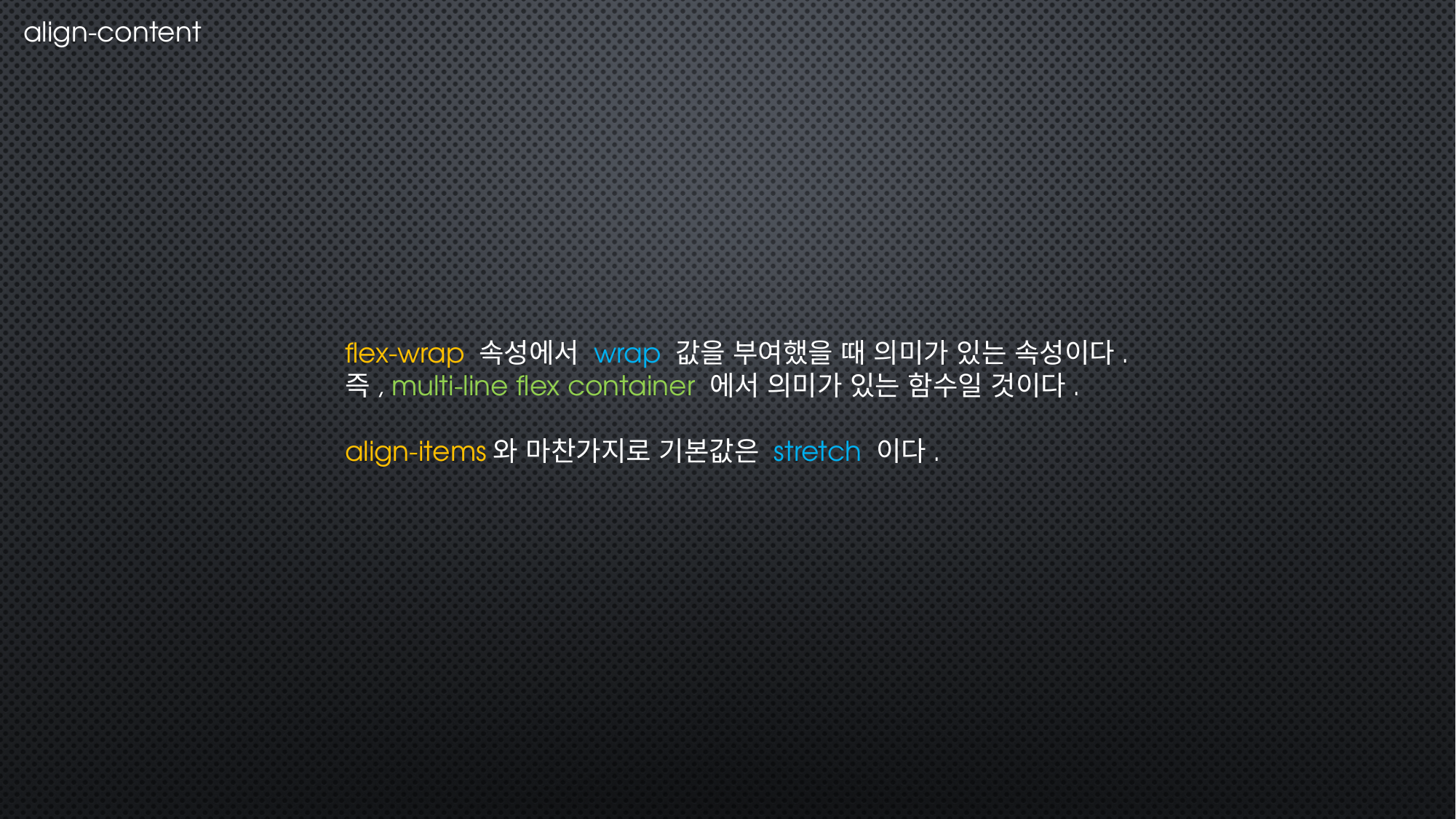

align-content
flex-wrap 속성에서 wrap 값을 부여했을 때 의미가 있는 속성이다.
즉, multi-line flex container 에서 의미가 있는 함수일 것이다.

align-items와 마찬가지로 기본값은 stretch 이다.